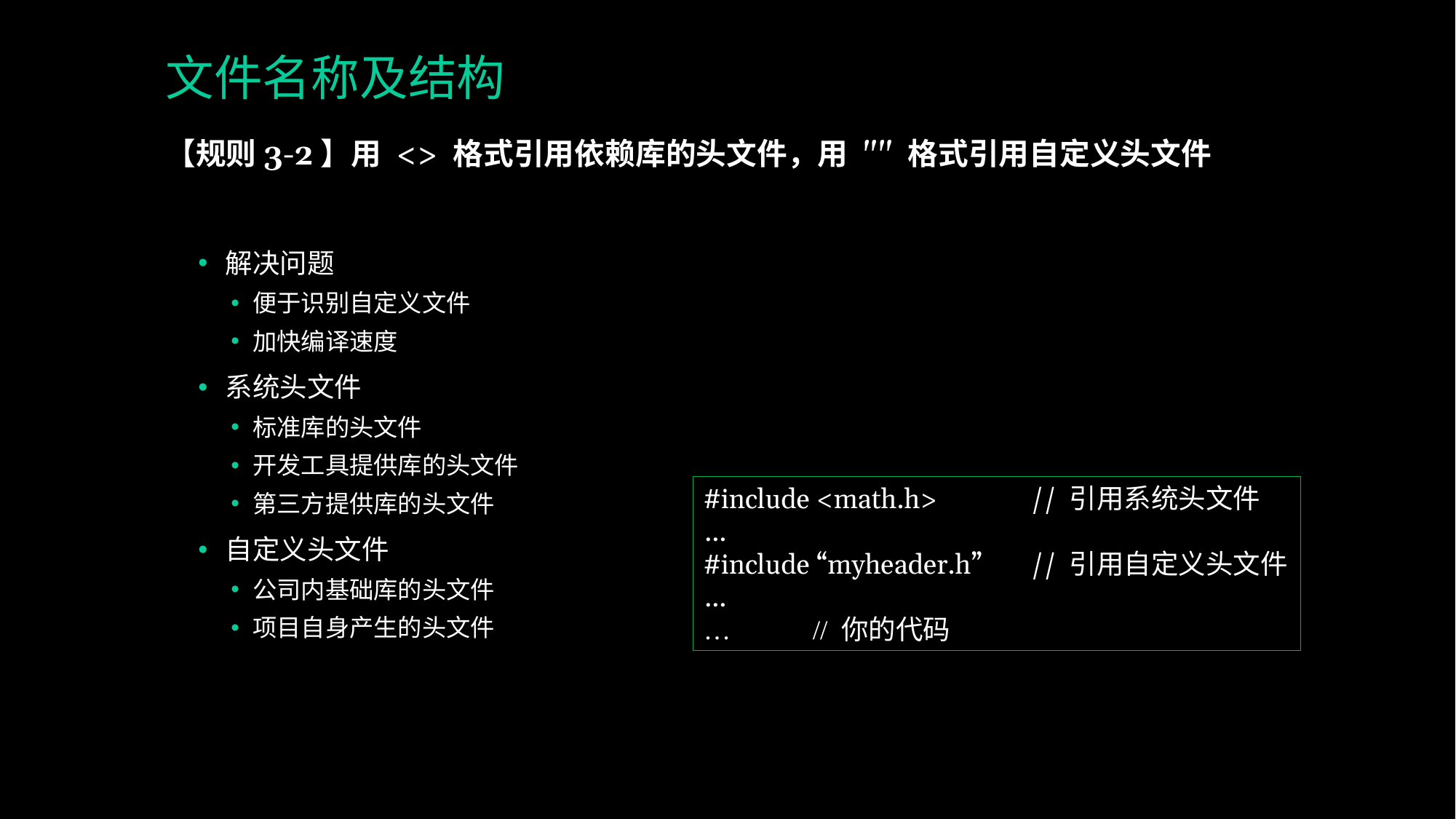

# 文件名称及结构
【规则3-2】用 <> 格式引用依赖库的头文件，用 "" 格式引用自定义头文件
解决问题
便于识别自定义文件
加快编译速度
系统头文件
标准库的头文件
开发工具提供库的头文件
第三方提供库的头文件
自定义头文件
公司内基础库的头文件
项目自身产生的头文件
#include <math.h>	// 引用系统头文件
…
#include “myheader.h” 	// 引用自定义头文件
…
…	// 你的代码